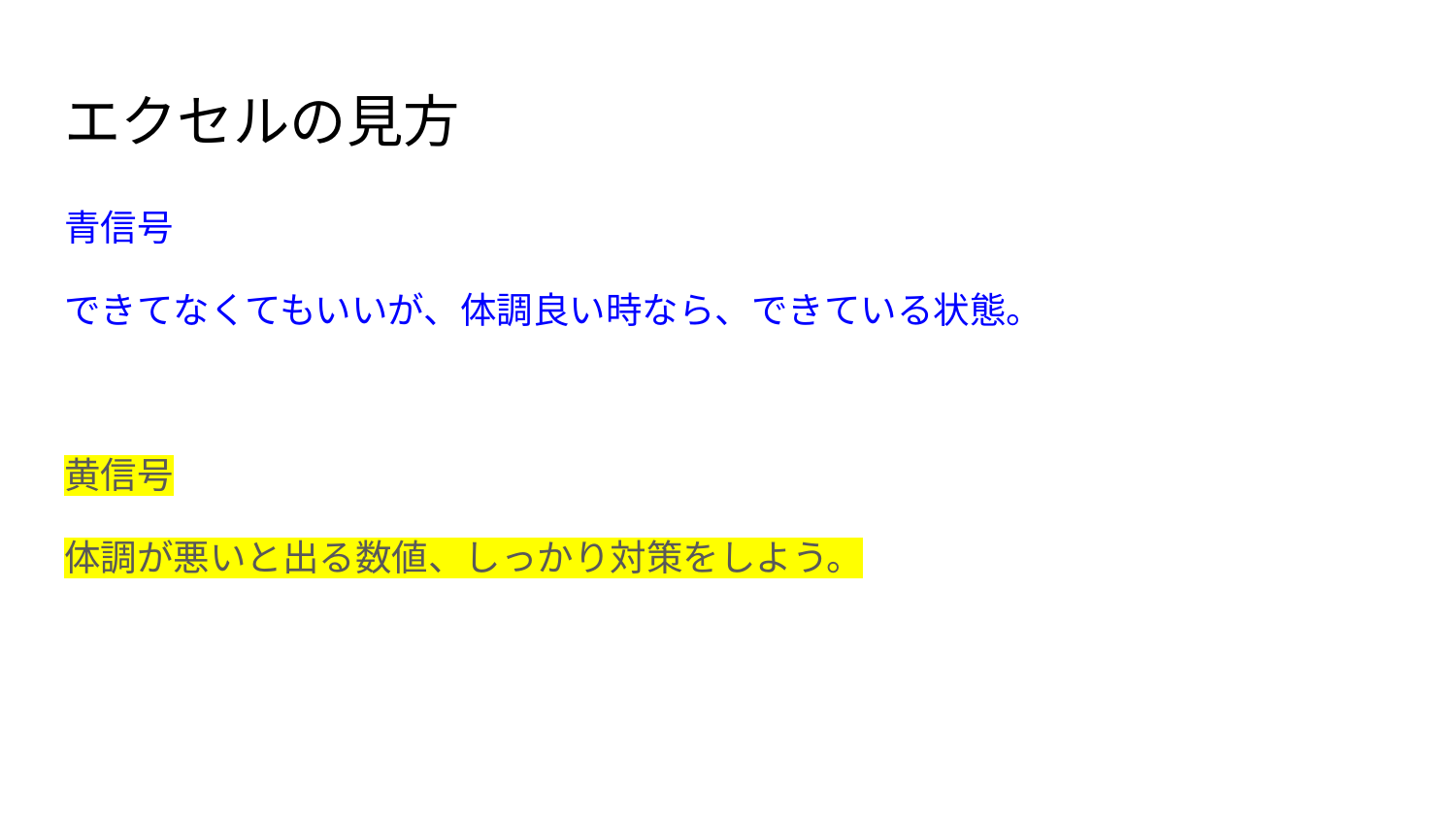

# エクセルの見方
青信号
できてなくてもいいが、体調良い時なら、できている状態。

黄信号
体調が悪いと出る数値、しっかり対策をしよう。